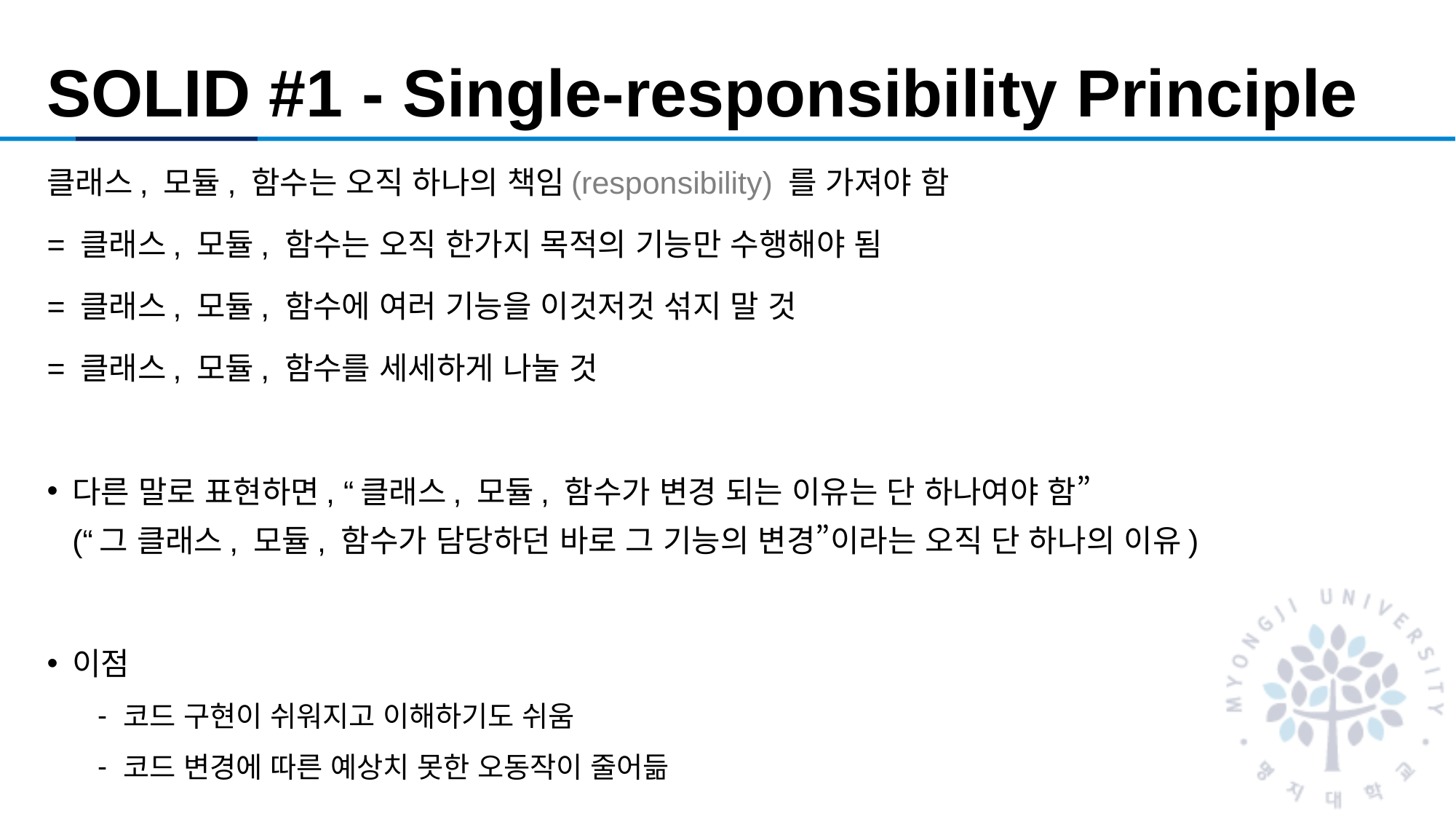

# SOLID #1 - Single-responsibility Principle
클래스, 모듈, 함수는 오직 하나의 책임(responsibility) 를 가져야 함
= 클래스, 모듈, 함수는 오직 한가지 목적의 기능만 수행해야 됨
= 클래스, 모듈, 함수에 여러 기능을 이것저것 섞지 말 것
= 클래스, 모듈, 함수를 세세하게 나눌 것

다른 말로 표현하면, “클래스, 모듈, 함수가 변경 되는 이유는 단 하나여야 함”
(“그 클래스, 모듈, 함수가 담당하던 바로 그 기능의 변경”이라는 오직 단 하나의 이유)

이점
코드 구현이 쉬워지고 이해하기도 쉬움
코드 변경에 따른 예상치 못한 오동작이 줄어듦